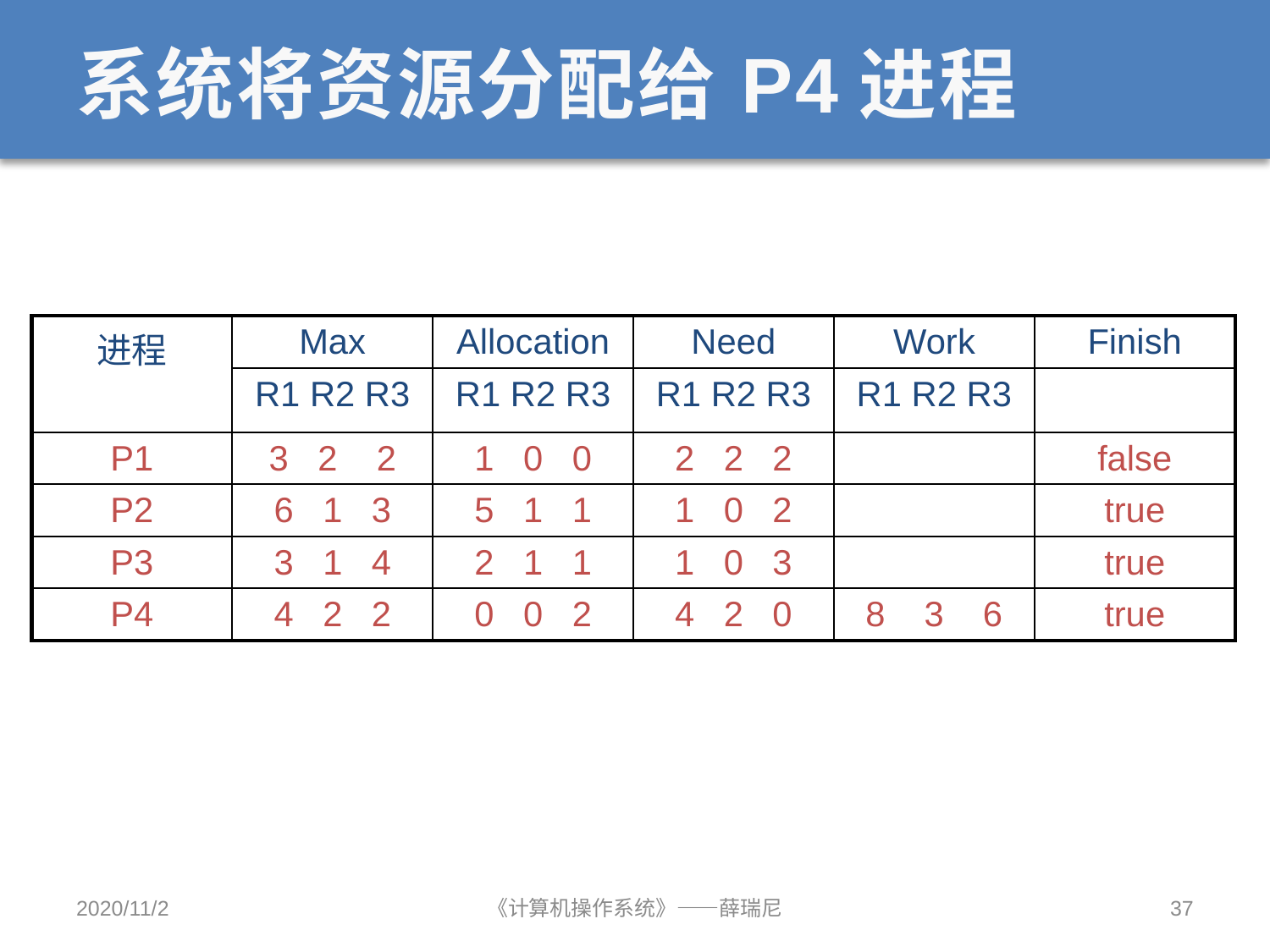

# 系统将资源分配给P4进程
| 进程 | Max | Allocation | Need | Work | Finish |
| --- | --- | --- | --- | --- | --- |
|  | R1 R2 R3 | R1 R2 R3 | R1 R2 R3 | R1 R2 R3 |  |
| P1 | 3 2 2 | 1 0 0 | 2 2 2 |  | false |
| P2 | 6 1 3 | 5 1 1 | 1 0 2 |  | true |
| P3 | 3 1 4 | 2 1 1 | 1 0 3 |  | true |
| P4 | 4 2 2 | 0 0 2 | 4 2 0 | 8 3 6 | true |
2020/11/2
《计算机操作系统》——薛瑞尼
37